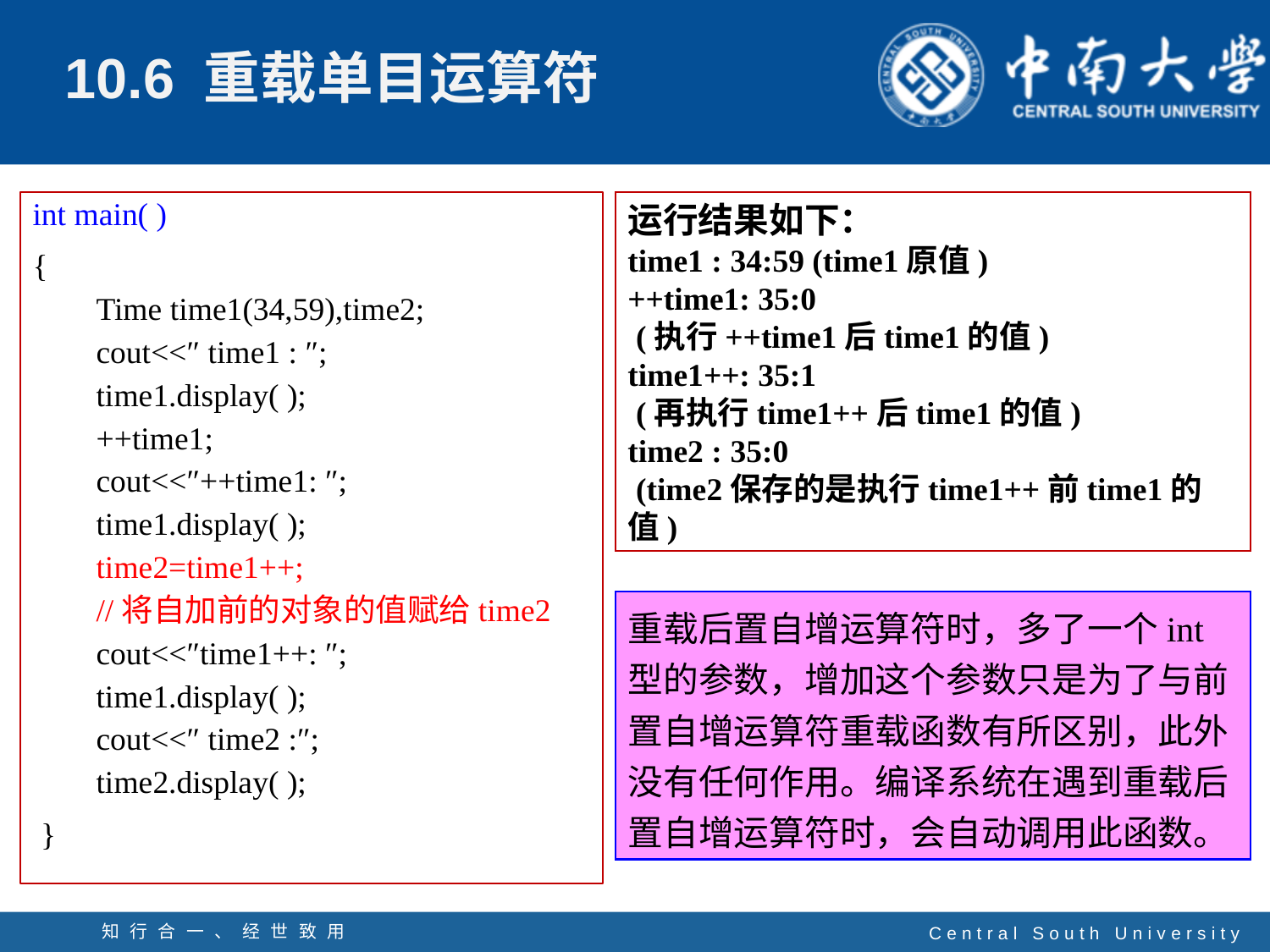

int main( )
{
Time time1(34,59),time2;
cout<<″ time1 : ″;
time1.display( );
++time1;
cout<<″++time1: ″;
time1.display( );
time2=time1++;
//将自加前的对象的值赋给time2
cout<<″time1++: ″;
time1.display( );
cout<<″ time2 :″;
time2.display( );
 }
运行结果如下：
time1 : 34:59 (time1原值)
++time1: 35:0
 (执行++time1后time1的值)
time1++: 35:1
 (再执行time1++后time1的值)
time2 : 35:0
 (time2保存的是执行time1++前time1的值)
重载后置自增运算符时，多了一个int型的参数，增加这个参数只是为了与前置自增运算符重载函数有所区别，此外没有任何作用。编译系统在遇到重载后置自增运算符时，会自动调用此函数。

知行合一、经世致用
自强不息 厚德载物
Central South University